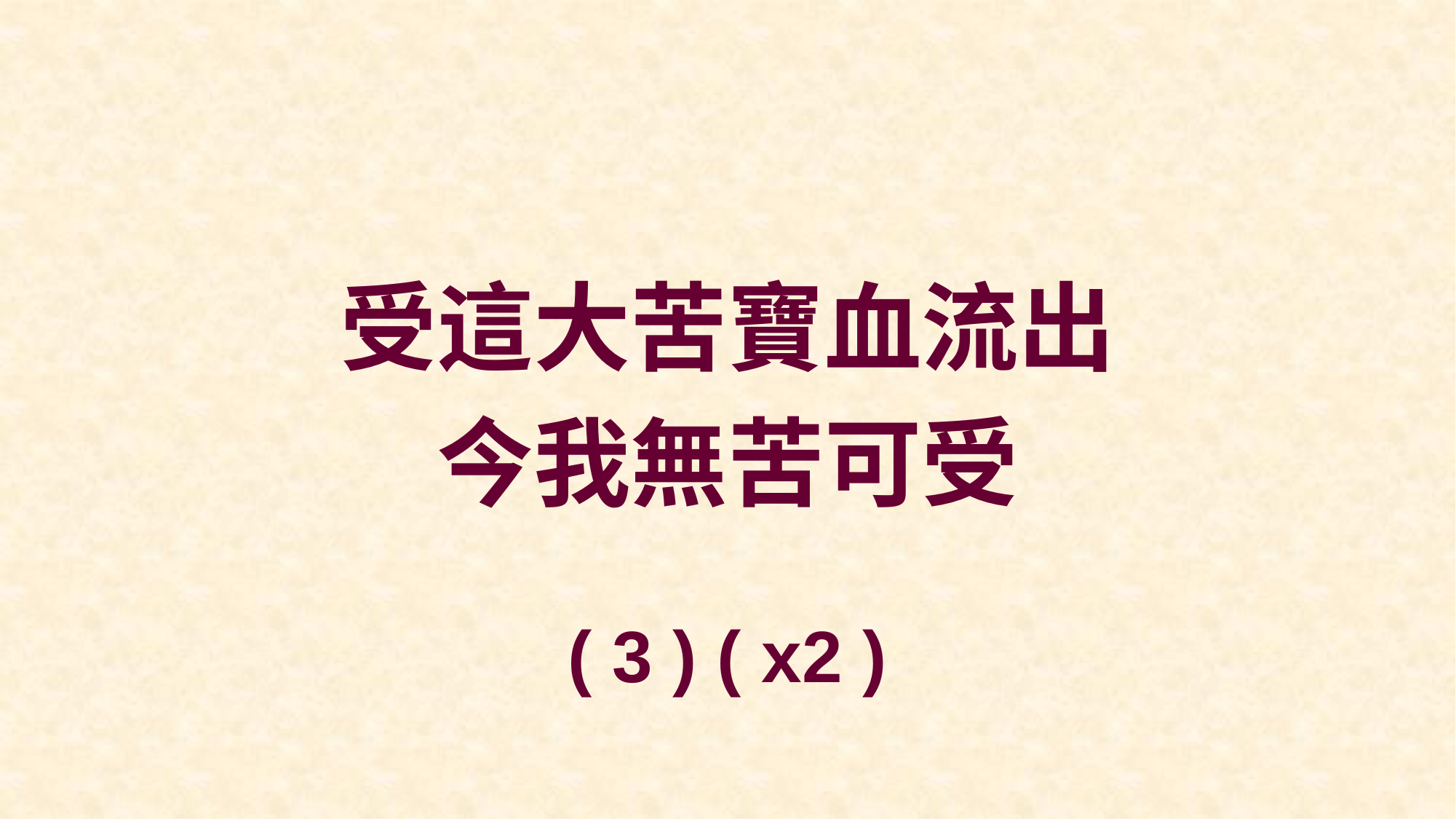

受這大苦寶血流出
今我無苦可受
( 3 ) ( x2 )